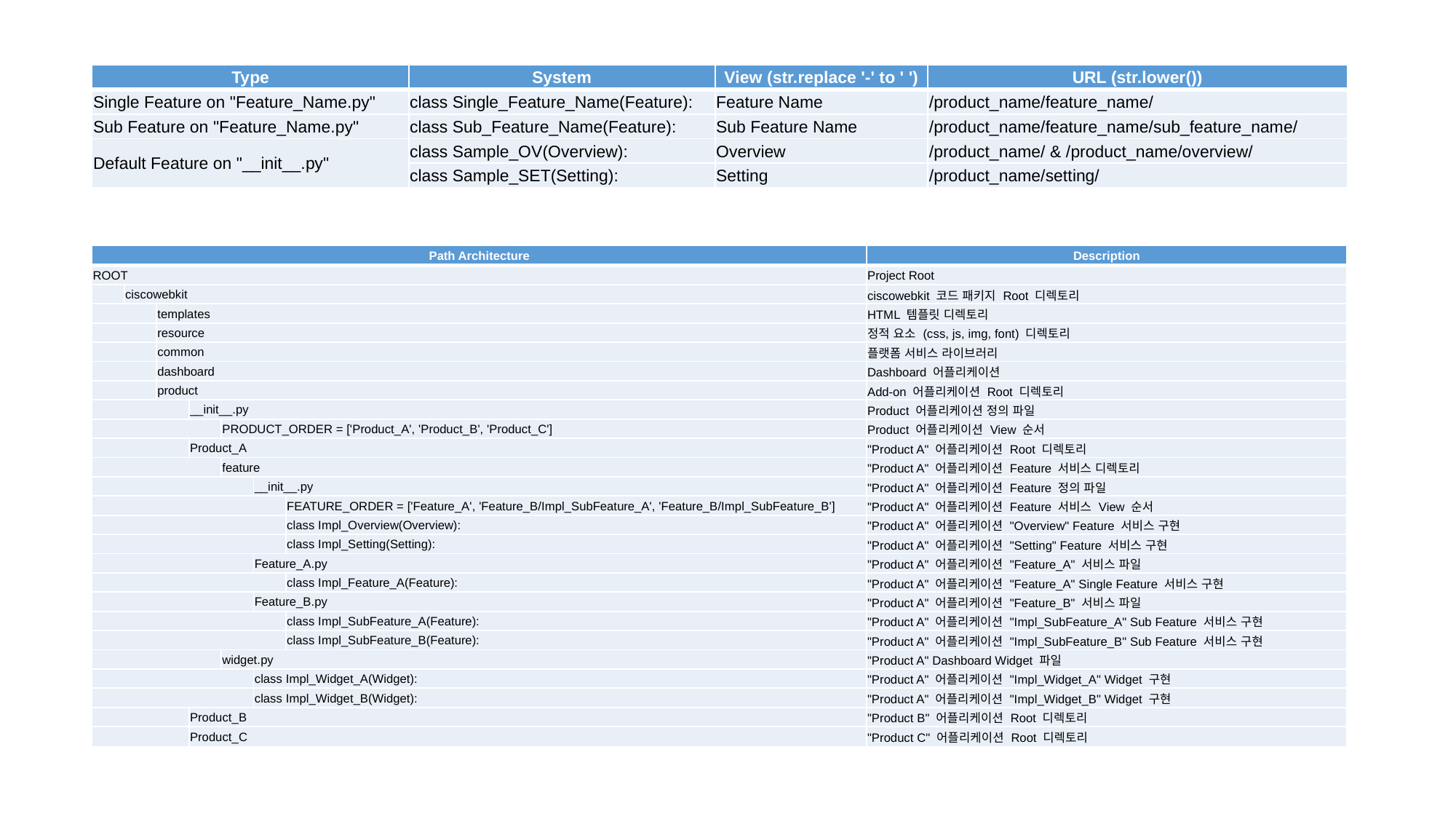

| Type | System | View (str.replace '-' to ' ') | URL (str.lower()) |
| --- | --- | --- | --- |
| Single Feature on "Feature\_Name.py" | class Single\_Feature\_Name(Feature): | Feature Name | /product\_name/feature\_name/ |
| Sub Feature on "Feature\_Name.py" | class Sub\_Feature\_Name(Feature): | Sub Feature Name | /product\_name/feature\_name/sub\_feature\_name/ |
| Default Feature on "\_\_init\_\_.py" | class Sample\_OV(Overview): | Overview | /product\_name/ & /product\_name/overview/ |
|  | class Sample\_SET(Setting): | Setting | /product\_name/setting/ |
| Path Architecture |  |  |  |  |  |  | Description |
| --- | --- | --- | --- | --- | --- | --- | --- |
| ROOT |  |  |  |  |  |  | Project Root |
|  | ciscowebkit |  |  |  |  |  | ciscowebkit 코드 패키지 Root 디렉토리 |
|  |  | templates |  |  |  |  | HTML 템플릿 디렉토리 |
|  |  | resource |  |  |  |  | 정적 요소 (css, js, img, font) 디렉토리 |
|  |  | common |  |  |  |  | 플랫폼 서비스 라이브러리 |
|  |  | dashboard |  |  |  |  | Dashboard 어플리케이션 |
|  |  | product |  |  |  |  | Add-on 어플리케이션 Root 디렉토리 |
|  |  |  | \_\_init\_\_.py |  |  |  | Product 어플리케이션 정의 파일 |
|  |  |  |  | PRODUCT\_ORDER = ['Product\_A', 'Product\_B', 'Product\_C'] |  |  | Product 어플리케이션 View 순서 |
|  |  |  | Product\_A |  |  |  | "Product A" 어플리케이션 Root 디렉토리 |
|  |  |  |  | feature |  |  | "Product A" 어플리케이션 Feature 서비스 디렉토리 |
|  |  |  |  |  | \_\_init\_\_.py |  | "Product A" 어플리케이션 Feature 정의 파일 |
|  |  |  |  |  |  | FEATURE\_ORDER = ['Feature\_A', 'Feature\_B/Impl\_SubFeature\_A', 'Feature\_B/Impl\_SubFeature\_B'] | "Product A" 어플리케이션 Feature 서비스 View 순서 |
|  |  |  |  |  |  | class Impl\_Overview(Overview): | "Product A" 어플리케이션 "Overview" Feature 서비스 구현 |
|  |  |  |  |  |  | class Impl\_Setting(Setting): | "Product A" 어플리케이션 "Setting" Feature 서비스 구현 |
|  |  |  |  |  | Feature\_A.py |  | "Product A" 어플리케이션 "Feature\_A" 서비스 파일 |
|  |  |  |  |  |  | class Impl\_Feature\_A(Feature): | "Product A" 어플리케이션 "Feature\_A" Single Feature 서비스 구현 |
|  |  |  |  |  | Feature\_B.py |  | "Product A" 어플리케이션 "Feature\_B" 서비스 파일 |
|  |  |  |  |  |  | class Impl\_SubFeature\_A(Feature): | "Product A" 어플리케이션 "Impl\_SubFeature\_A" Sub Feature 서비스 구현 |
|  |  |  |  |  |  | class Impl\_SubFeature\_B(Feature): | "Product A" 어플리케이션 "Impl\_SubFeature\_B" Sub Feature 서비스 구현 |
|  |  |  |  | widget.py |  |  | "Product A" Dashboard Widget 파일 |
|  |  |  |  |  | class Impl\_Widget\_A(Widget): |  | "Product A" 어플리케이션 "Impl\_Widget\_A" Widget 구현 |
|  |  |  |  |  | class Impl\_Widget\_B(Widget): |  | "Product A" 어플리케이션 "Impl\_Widget\_B" Widget 구현 |
|  |  |  | Product\_B |  |  |  | "Product B" 어플리케이션 Root 디렉토리 |
|  |  |  | Product\_C |  |  |  | "Product C" 어플리케이션 Root 디렉토리 |